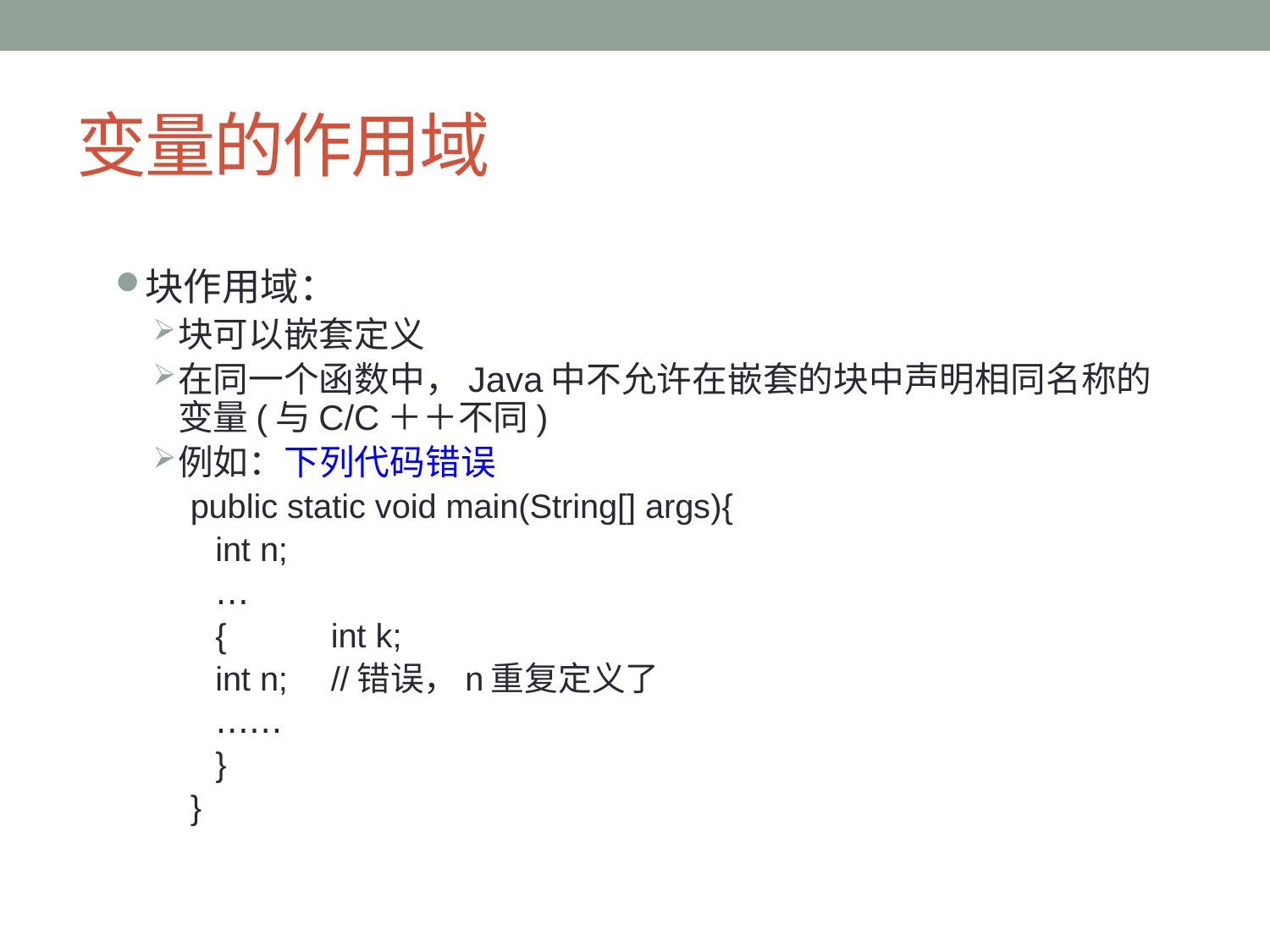

# 变量的作用域
块作用域：
块可以嵌套定义
在同一个函数中，Java中不允许在嵌套的块中声明相同名称的变量(与C/C＋＋不同)
例如：下列代码错误
public static void main(String[] args){
	int n;
	…
	{	int k;
		int n;	//错误，n重复定义了
		……
	}
}